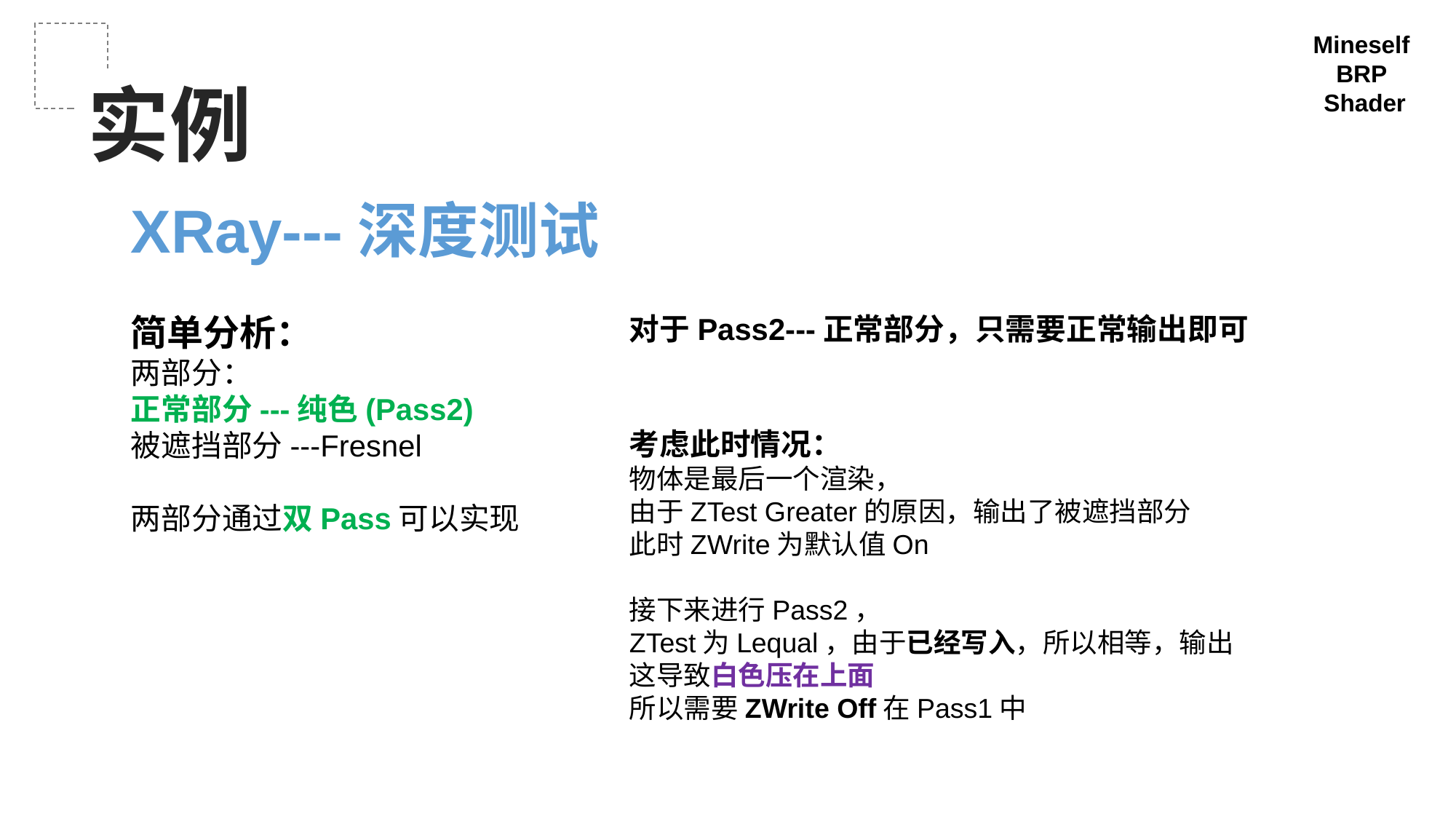

Mineself
BRP
Shader

实例
XRay---深度测试
简单分析：
两部分：
正常部分---纯色(Pass2)
被遮挡部分---Fresnel

两部分通过双Pass可以实现
对于Pass2---正常部分，只需要正常输出即可
考虑此时情况：
物体是最后一个渲染，
由于ZTest Greater的原因，输出了被遮挡部分
此时ZWrite为默认值On

接下来进行Pass2，
ZTest为Lequal，由于已经写入，所以相等，输出
这导致白色压在上面
所以需要ZWrite Off在Pass1中